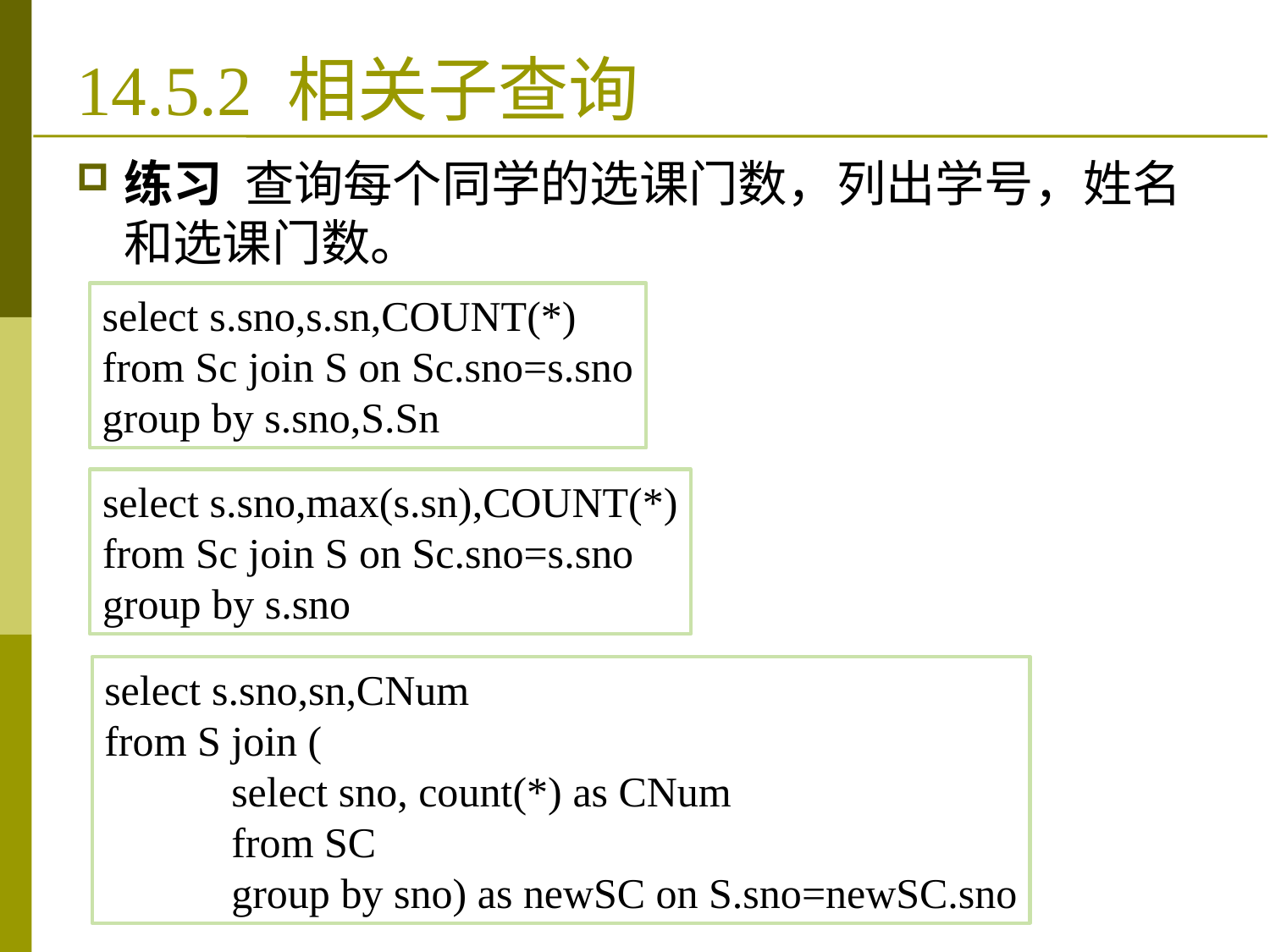

# 14.5.2 相关子查询
练习  查询每个同学的选课门数，列出学号，姓名和选课门数。

select s.sno,s.sn,COUNT(*)
from Sc join S on Sc.sno=s.sno
group by s.sno,S.Sn
select s.sno,max(s.sn),COUNT(*)
from Sc join S on Sc.sno=s.sno
group by s.sno
select s.sno,sn,CNum
from S join (
	select sno, count(*) as CNum
	from SC
	group by sno) as newSC on S.sno=newSC.sno